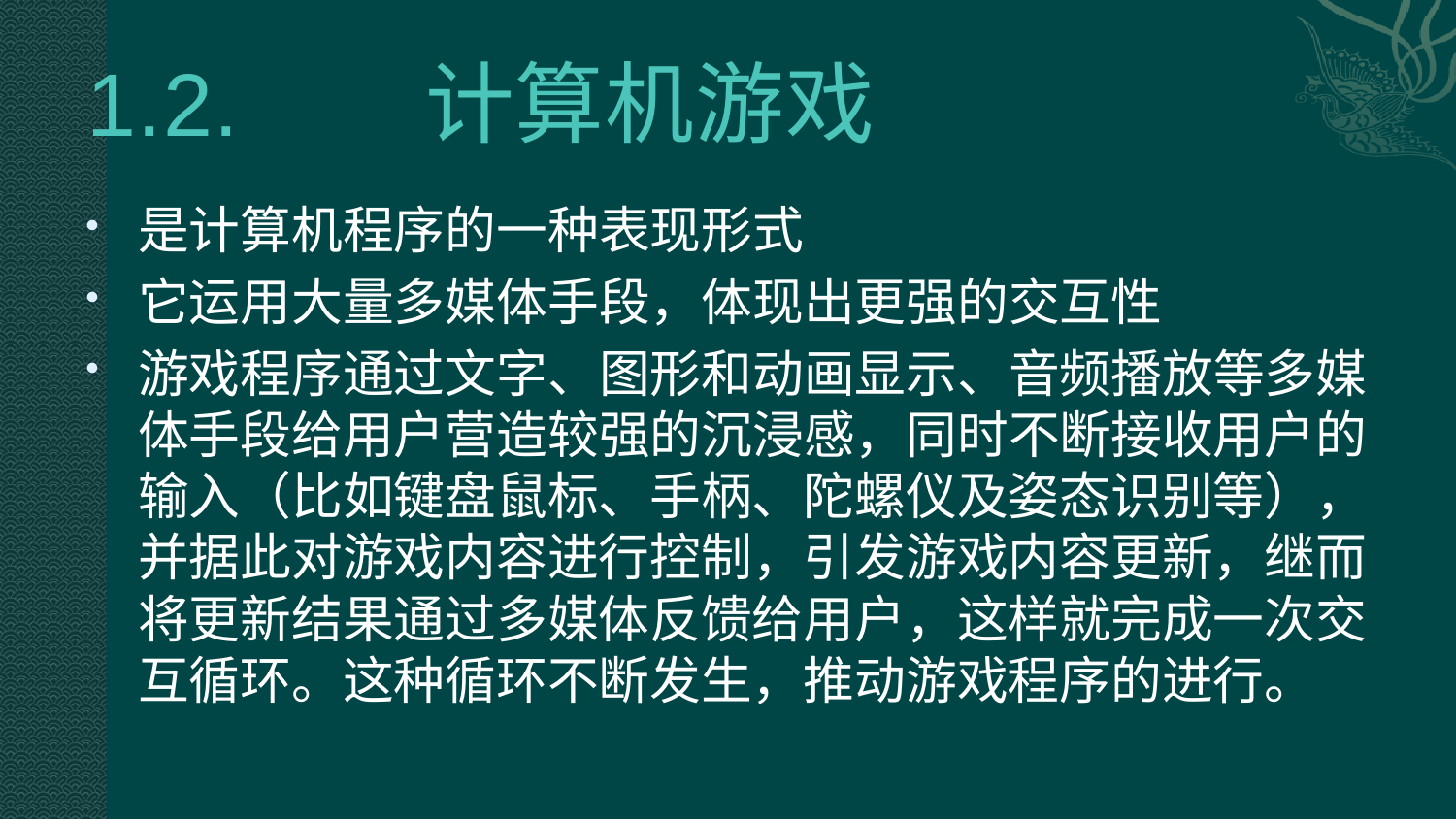

# 1.2.	 计算机游戏
是计算机程序的一种表现形式
它运用大量多媒体手段，体现出更强的交互性
游戏程序通过文字、图形和动画显示、音频播放等多媒体手段给用户营造较强的沉浸感，同时不断接收用户的输入（比如键盘鼠标、手柄、陀螺仪及姿态识别等），并据此对游戏内容进行控制，引发游戏内容更新，继而将更新结果通过多媒体反馈给用户，这样就完成一次交互循环。这种循环不断发生，推动游戏程序的进行。